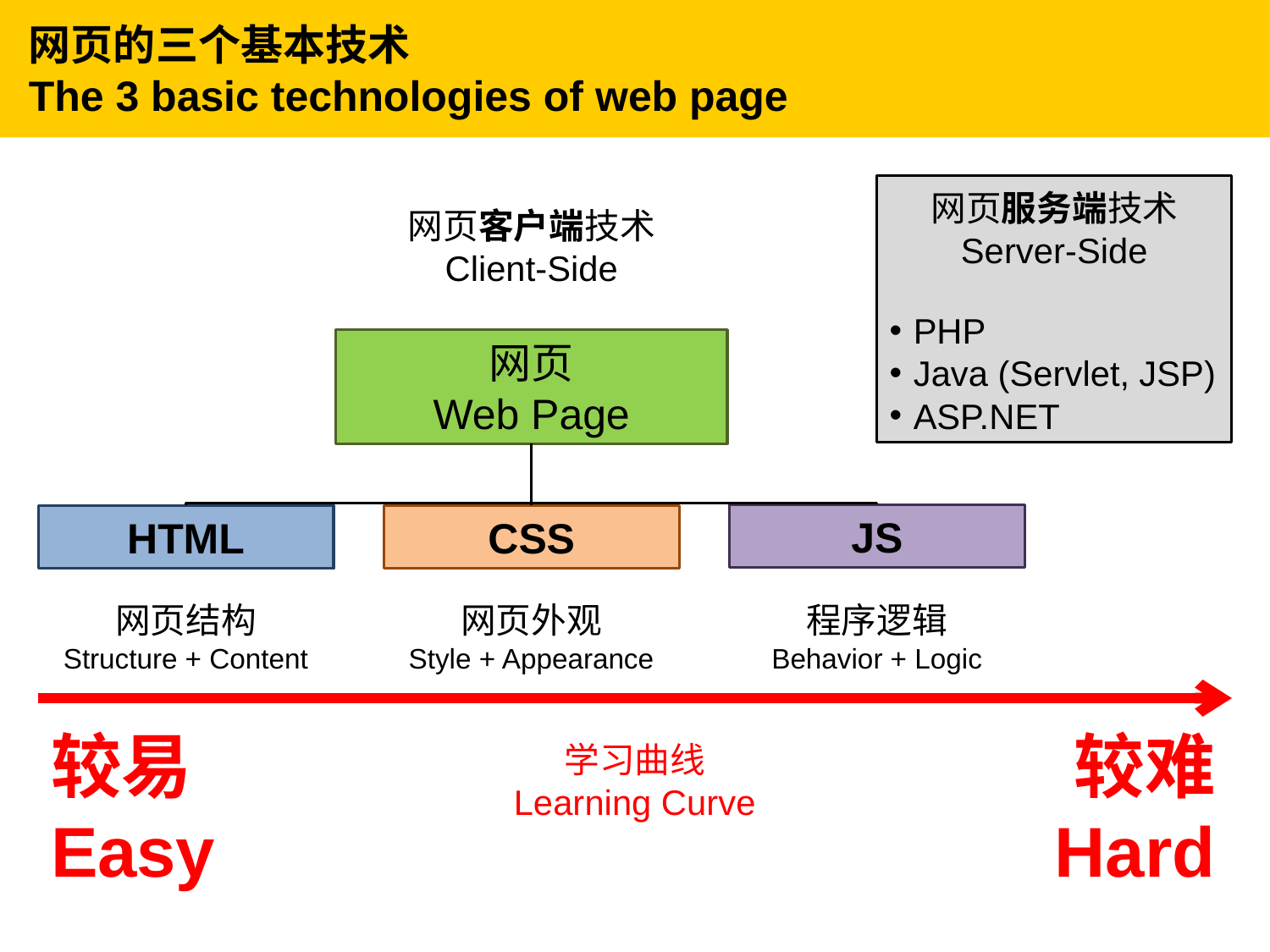

网页的三个基本技术
The 3 basic technologies of web page

PHP
Java (Servlet, JSP)
ASP.NET
网页服务端技术
Server-Side
网页客户端技术
Client-Side
网页
Web Page
JS
CSS
HTML
网页结构
Structure + Content
网页外观
Style + Appearance
程序逻辑
Behavior + Logic
较易
Easy
较难
Hard
学习曲线
Learning Curve